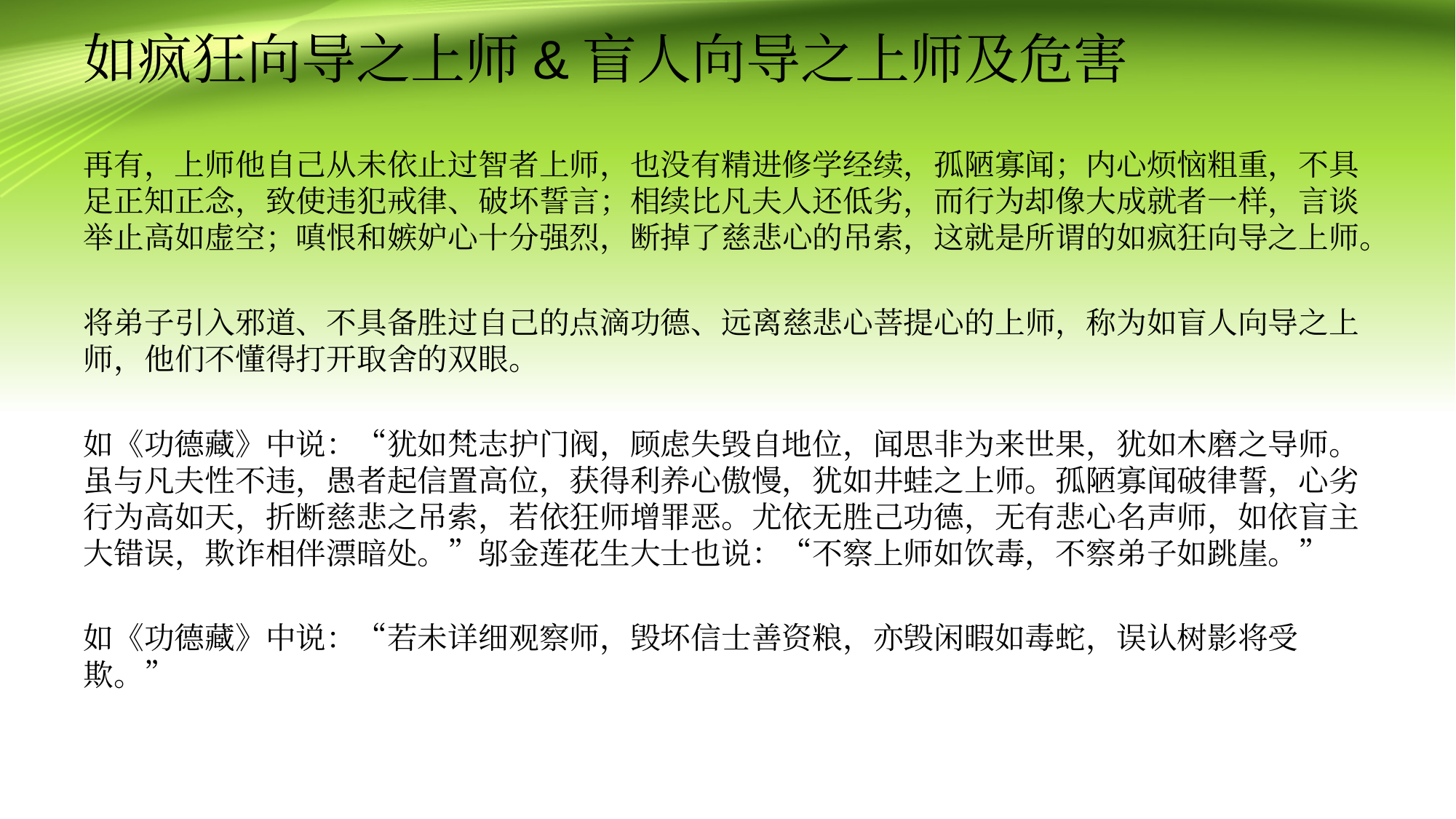

# 如疯狂向导之上师&盲人向导之上师及危害
再有，上师他自己从未依止过智者上师，也没有精进修学经续，孤陋寡闻；内心烦恼粗重，不具足正知正念，致使违犯戒律、破坏誓言；相续比凡夫人还低劣，而行为却像大成就者一样，言谈举止高如虚空；嗔恨和嫉妒心十分强烈，断掉了慈悲心的吊索，这就是所谓的如疯狂向导之上师。

将弟子引入邪道、不具备胜过自己的点滴功德、远离慈悲心菩提心的上师，称为如盲人向导之上师，他们不懂得打开取舍的双眼。

如《功德藏》中说：“犹如梵志护门阀，顾虑失毁自地位，闻思非为来世果，犹如木磨之导师。虽与凡夫性不违，愚者起信置高位，获得利养心傲慢，犹如井蛙之上师。孤陋寡闻破律誓，心劣行为高如天，折断慈悲之吊索，若依狂师增罪恶。尤依无胜己功德，无有悲心名声师，如依盲主大错误，欺诈相伴漂暗处。”邬金莲花生大士也说：“不察上师如饮毒，不察弟子如跳崖。”

如《功德藏》中说：“若未详细观察师，毁坏信士善资粮，亦毁闲暇如毒蛇，误认树影将受欺。”